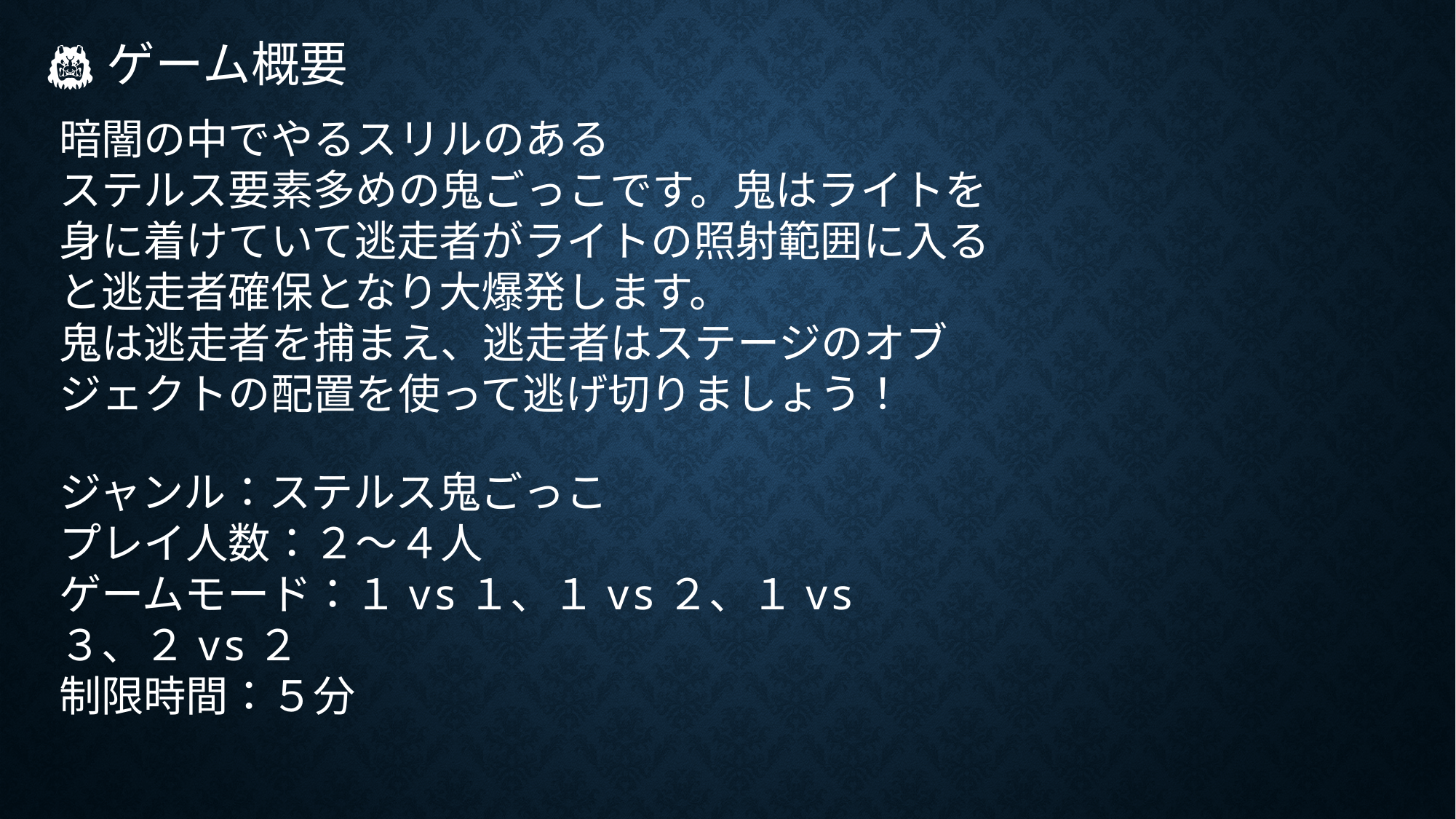

👹ゲーム概要
暗闇の中でやるスリルのある
ステルス要素多めの鬼ごっこです。鬼はライトを身に着けていて逃走者がライトの照射範囲に入ると逃走者確保となり大爆発します。
鬼は逃走者を捕まえ、逃走者はステージのオブジェクトの配置を使って逃げ切りましょう！
ジャンル：ステルス鬼ごっこ
プレイ人数：２～４人
ゲームモード：１vs１、１vs２、１vs３、２vs２
制限時間：５分